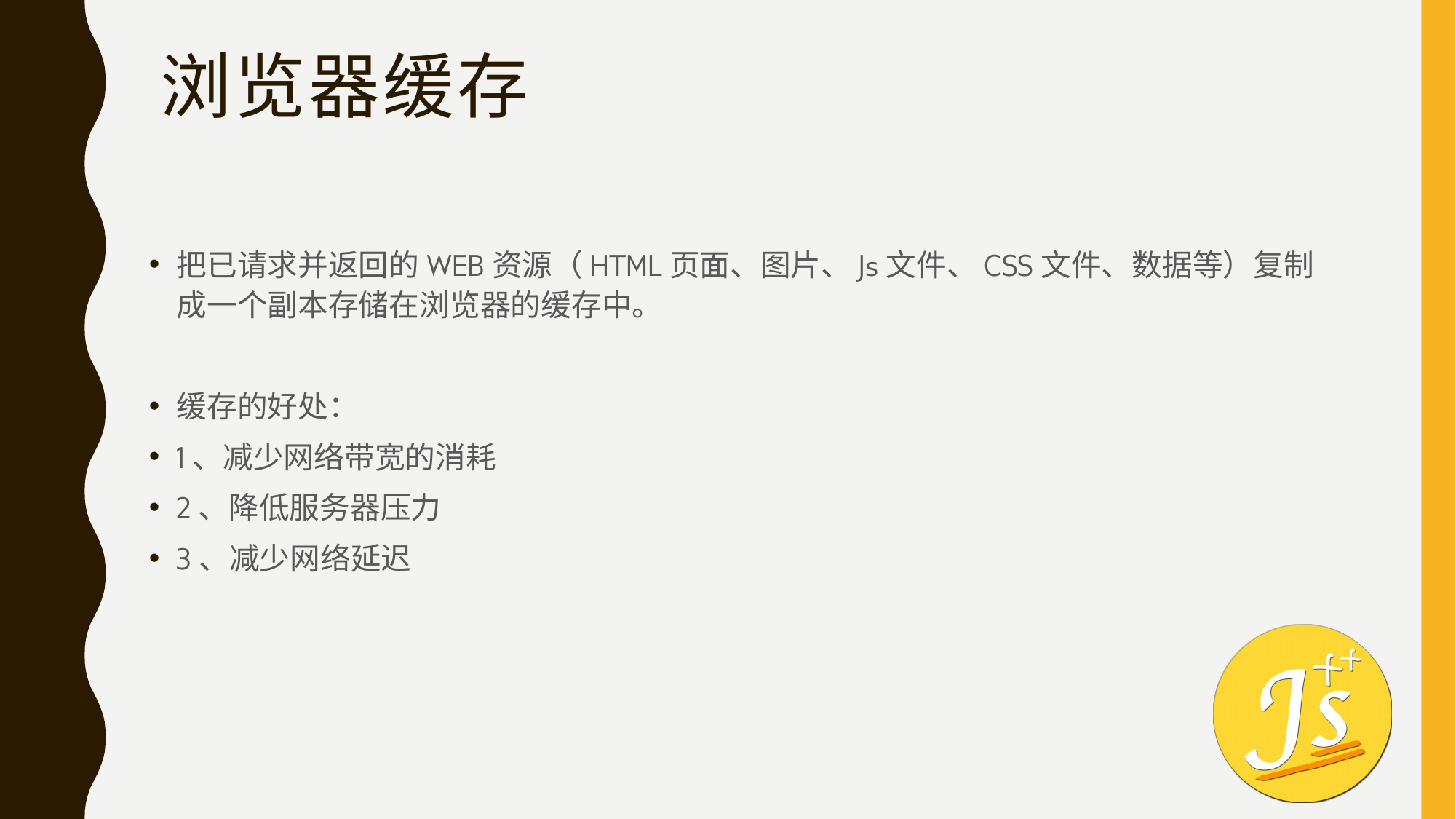

# 浏览器缓存
把已请求并返回的WEB资源（HTML页面、图片、Js文件、CSS文件、数据等）复制成一个副本存储在浏览器的缓存中。

缓存的好处：
1、减少网络带宽的消耗
2、降低服务器压力
3、减少网络延迟